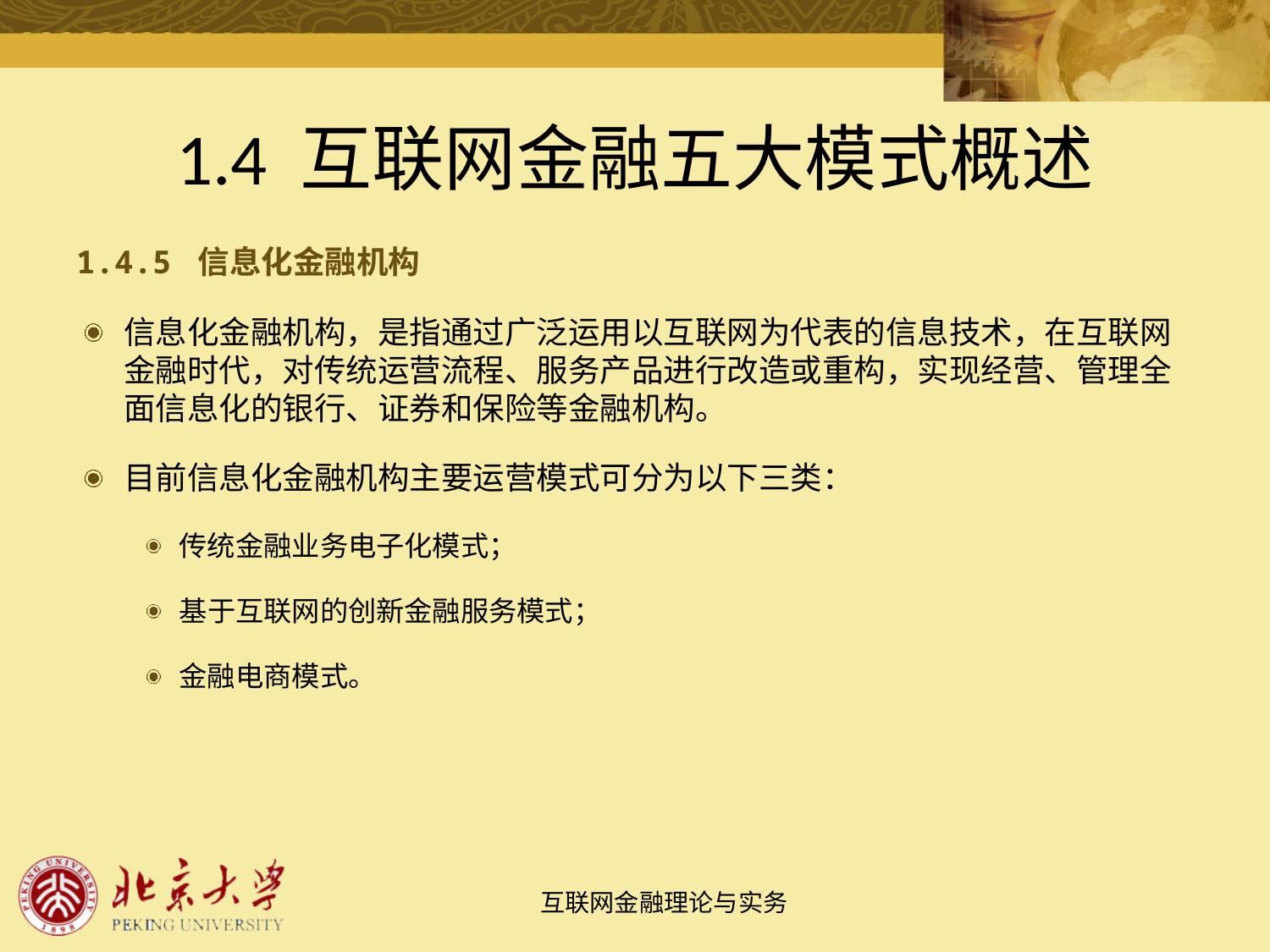

# 1.4 互联网金融五大模式概述
1.4.5 信息化金融机构
信息化金融机构，是指通过广泛运用以互联网为代表的信息技术，在互联网金融时代，对传统运营流程、服务产品进行改造或重构，实现经营、管理全面信息化的银行、证券和保险等金融机构。
目前信息化金融机构主要运营模式可分为以下三类：
传统金融业务电子化模式；
基于互联网的创新金融服务模式；
金融电商模式。